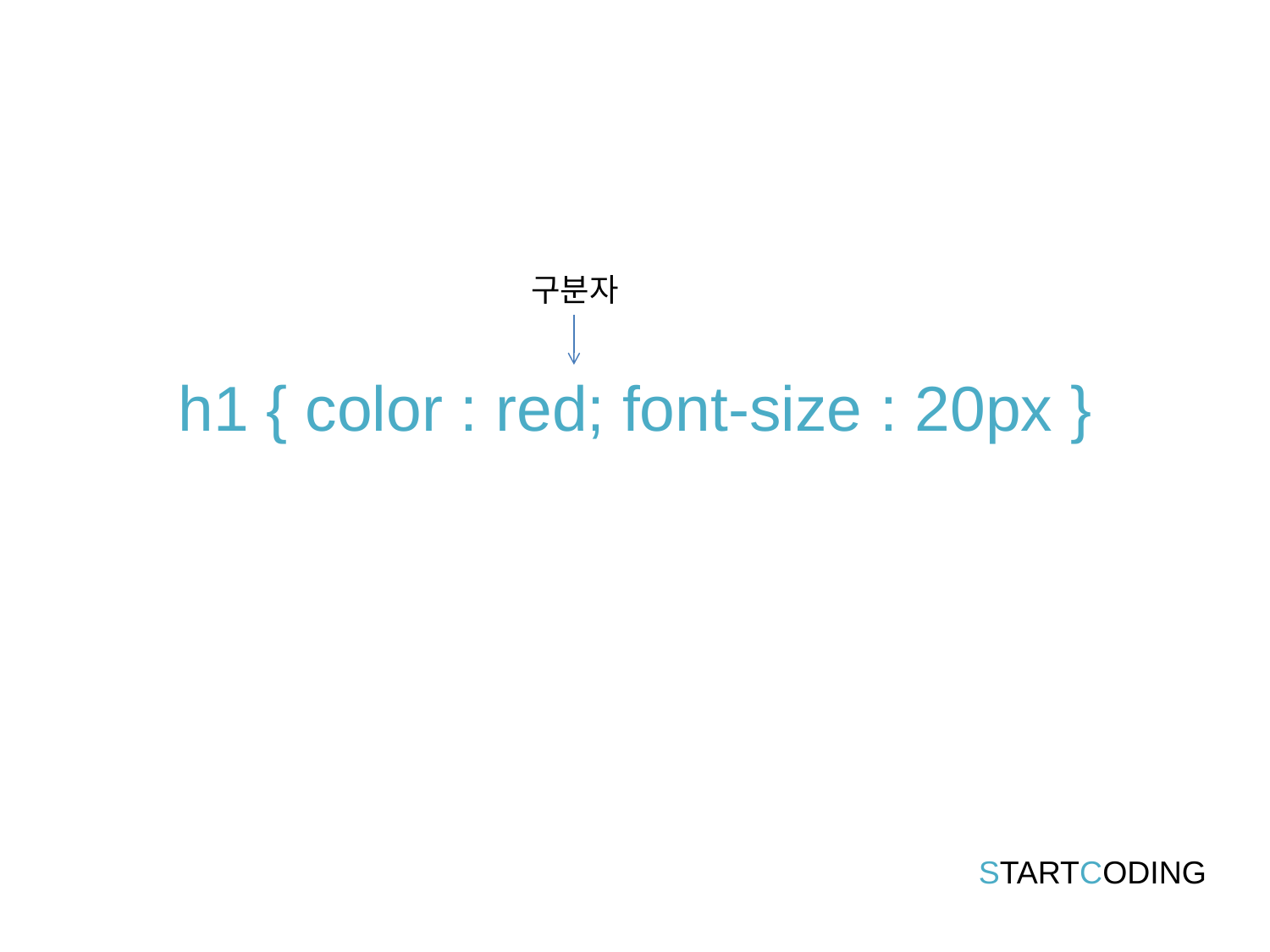

구분자
h1 { color : red; font-size : 20px }
STARTCODING